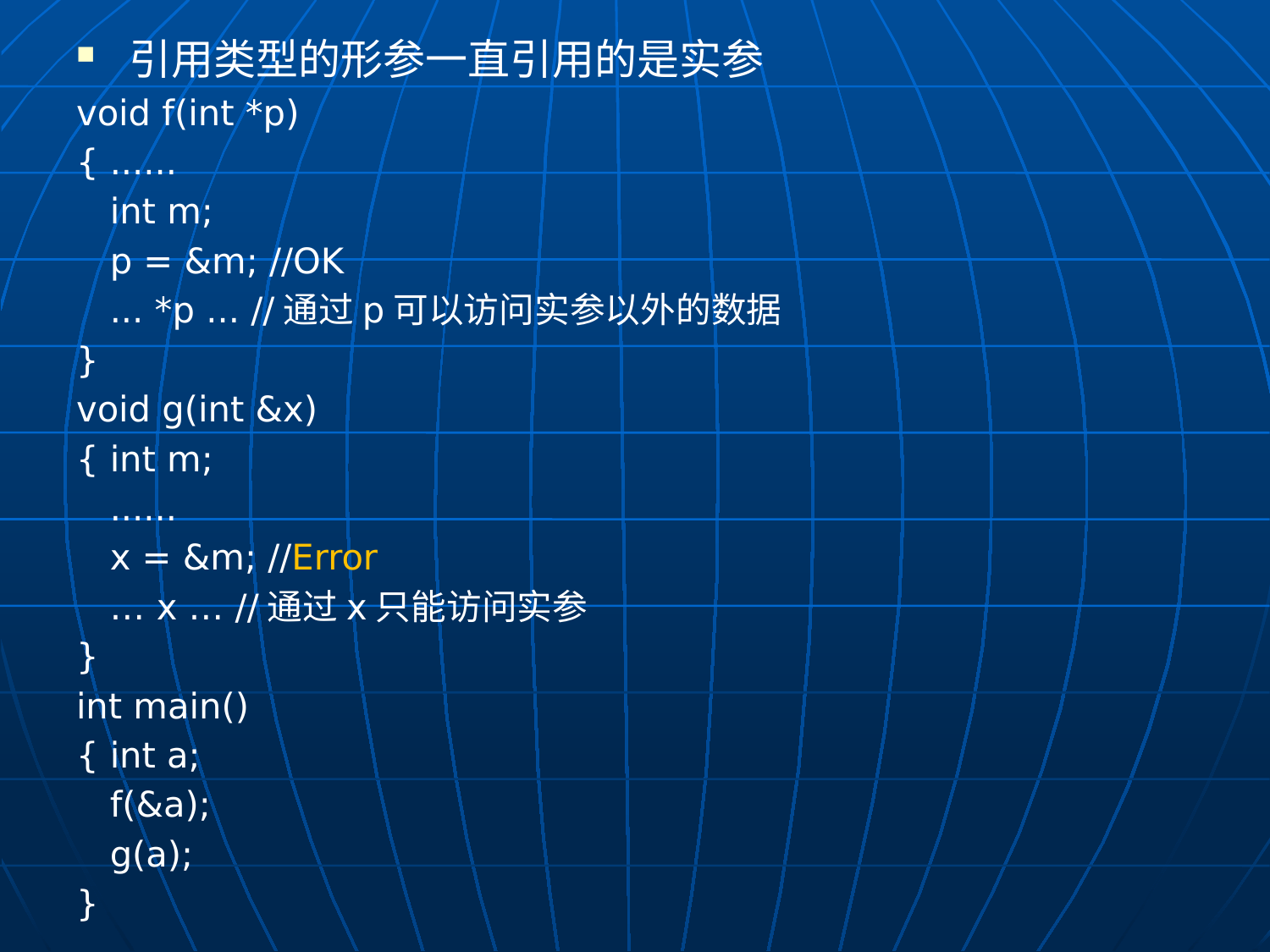

引用类型的形参一直引用的是实参
void f(int *p)
{ ......
   int m;
   p = &m; //OK
   ... *p ... //通过p可以访问实参以外的数据
}
void g(int &x)
{ int m;
   ......
   x = &m; //Error
   … x … //通过x只能访问实参
}
int main()
{ int a;
   f(&a);
   g(a);
}